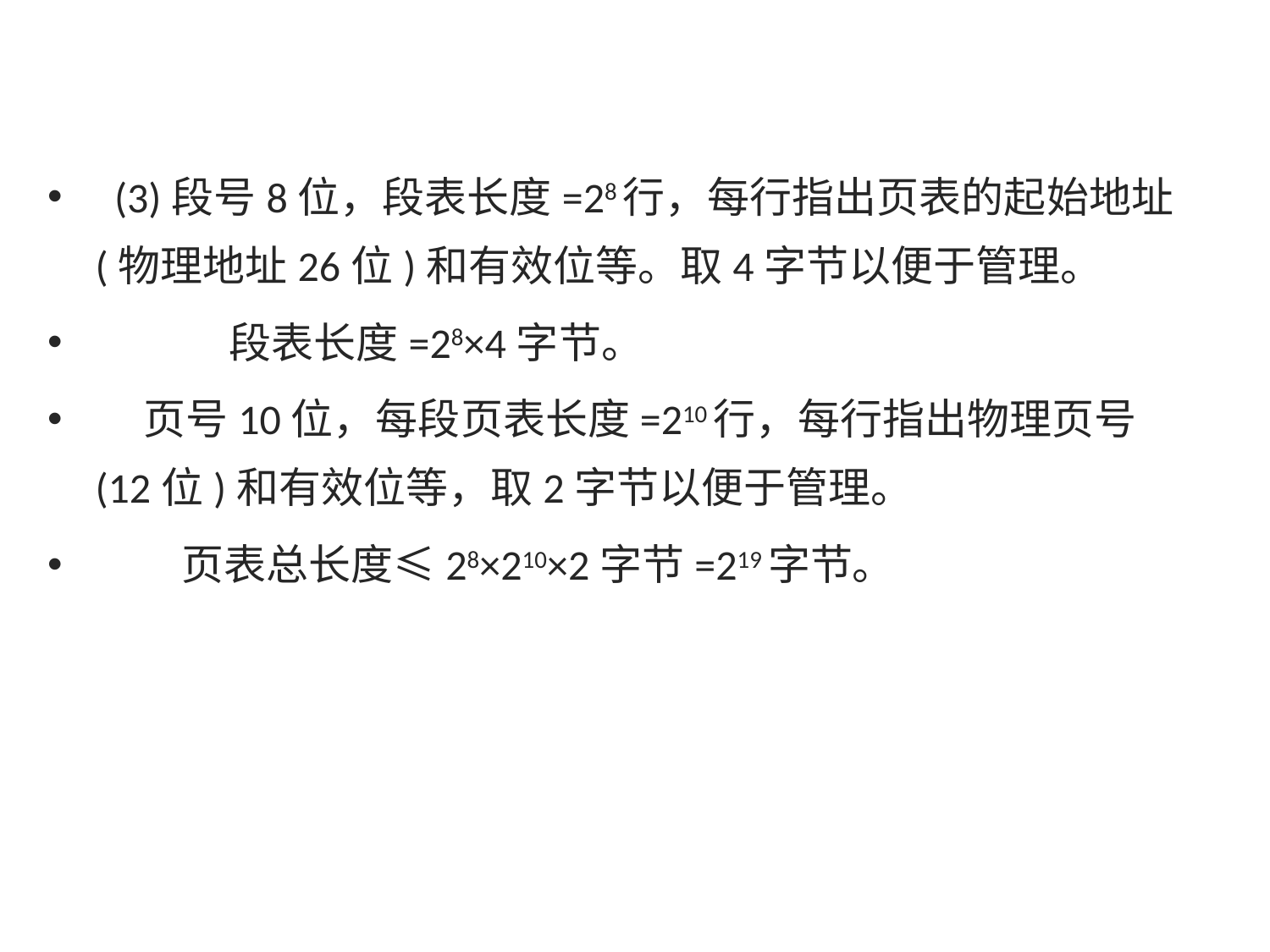

(3)段号8位，段表长度=28行，每行指出页表的起始地址(物理地址26位)和有效位等。取4字节以便于管理。
             段表长度=28×4字节。
    页号10位，每段页表长度=210行，每行指出物理页号(12位)和有效位等，取2字节以便于管理。
        页表总长度≤28×210×2字节=219字节。